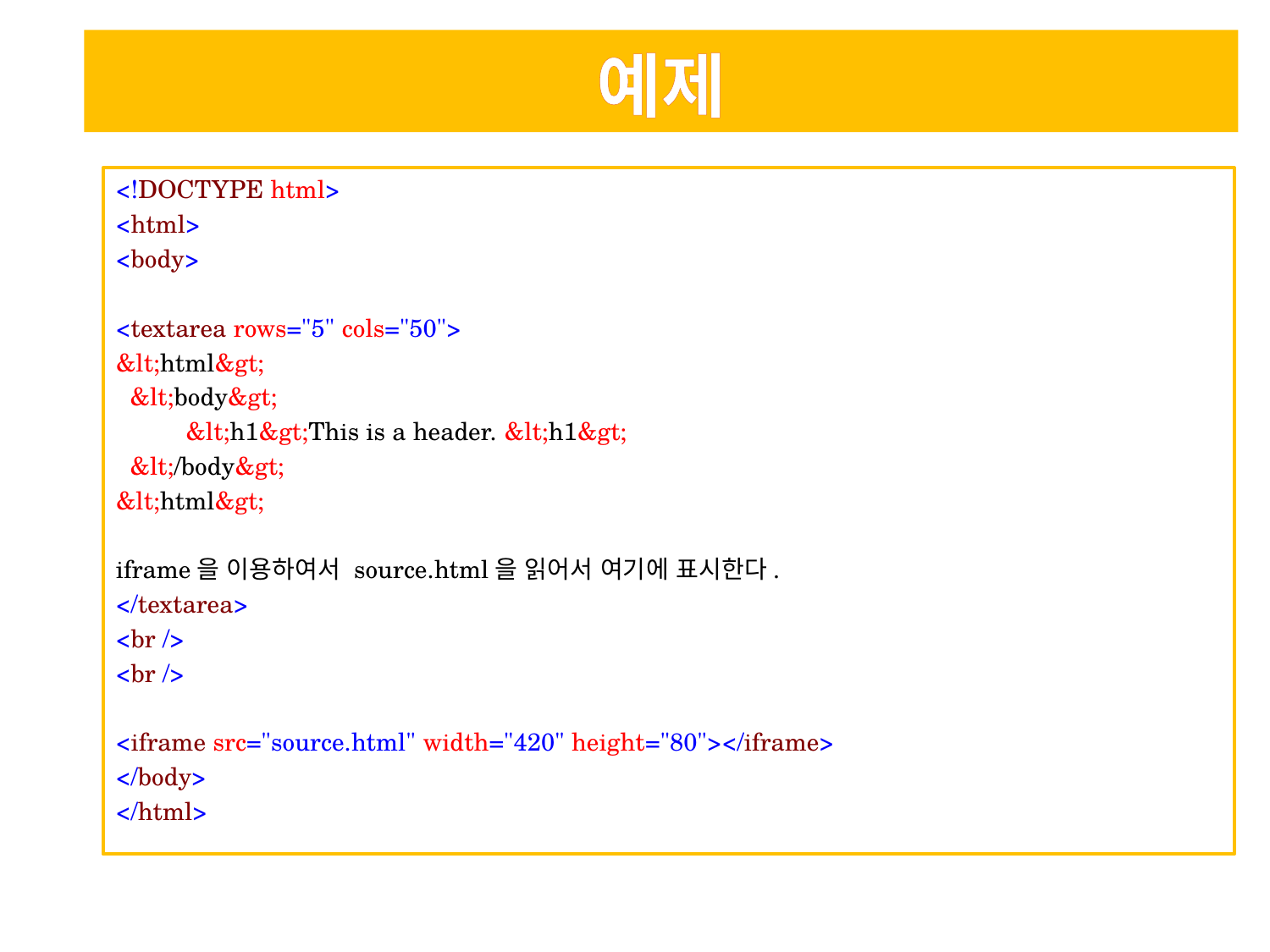

# 예제
<!DOCTYPE html>
<html>
<body>

<textarea rows="5" cols="50">
&lt;html&gt;
  &lt;body&gt;
          &lt;h1&gt;This is a header. &lt;h1&gt;
  &lt;/body&gt;
&lt;html&gt;

iframe을 이용하여서 source.html을 읽어서 여기에 표시한다.
</textarea>
<br />
<br />

<iframe src="source.html" width="420" height="80"></iframe>
</body>
</html>